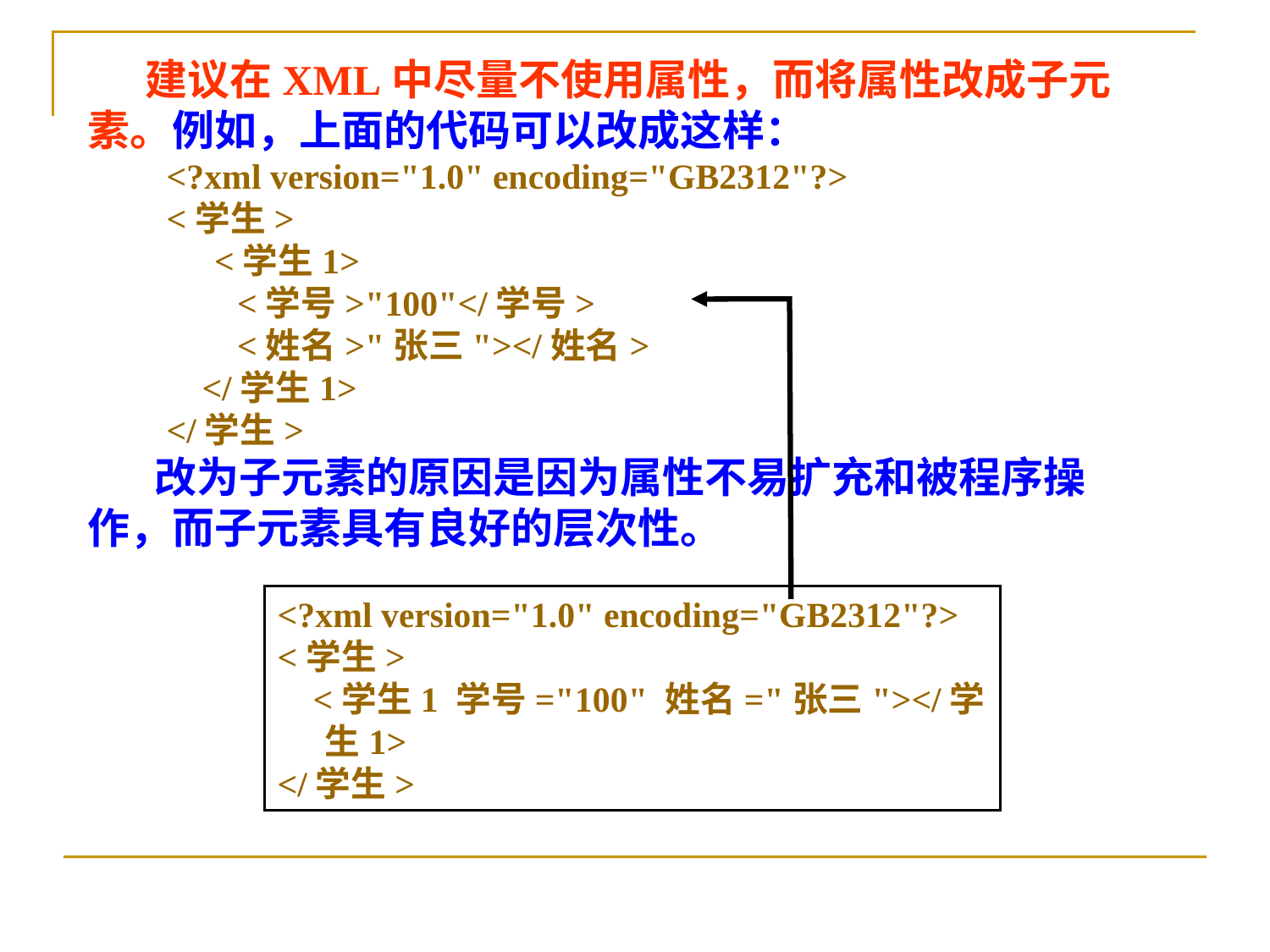

建议在XML中尽量不使用属性，而将属性改成子元素。例如，上面的代码可以改成这样：
　　<?xml version="1.0" encoding="GB2312"?>
　　<学生>
   	<学生1>
　　　　<学号>"100"</学号>
　　　　<姓名>"张三"></姓名>
　　　</学生1>
　　</学生>
      改为子元素的原因是因为属性不易扩充和被程序操作，而子元素具有良好的层次性。

<?xml version="1.0" encoding="GB2312"?>
<学生>
    <学生1 学号="100" 姓名="张三"></学生1>
</学生>